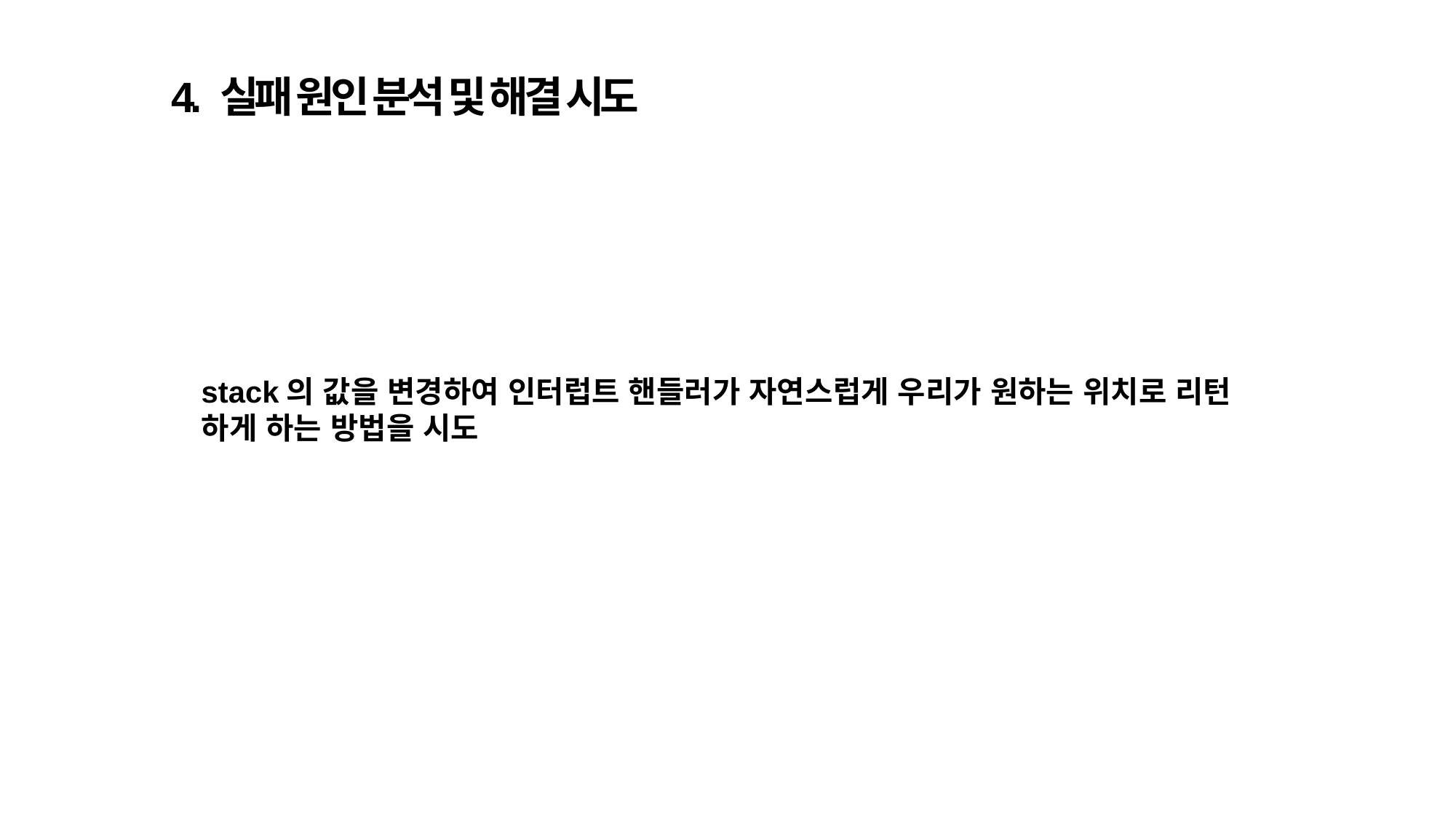

4. 실패 원인 분석 및 해결 시도
stack의 값을 변경하여 인터럽트 핸들러가 자연스럽게 우리가 원하는 위치로 리턴 하게 하는 방법을 시도